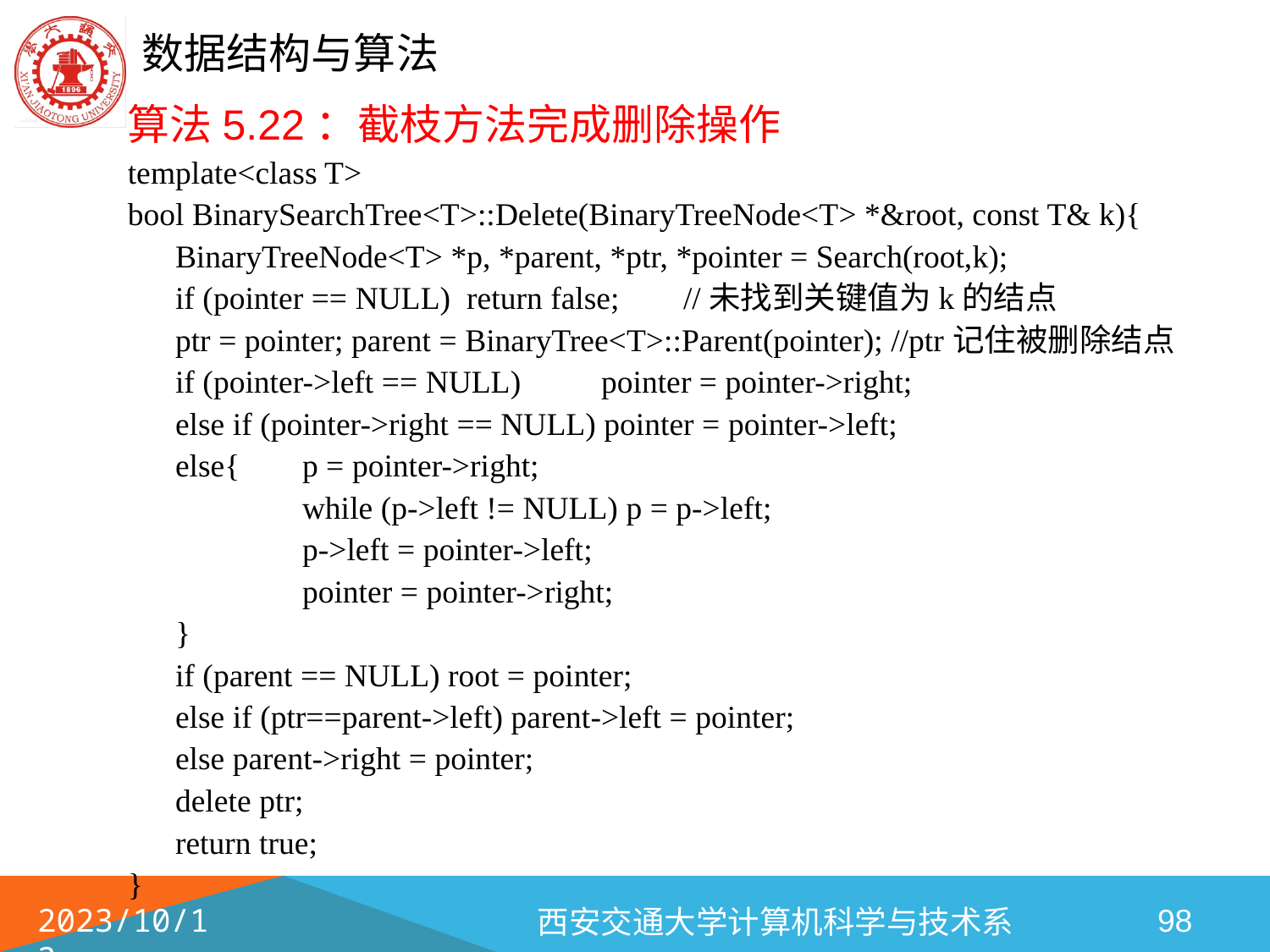

算法5.22：截枝方法完成删除操作
template<class T>
bool BinarySearchTree<T>::Delete(BinaryTreeNode<T> *&root, const T& k){
	BinaryTreeNode<T> *p, *parent, *ptr, *pointer = Search(root,k);
	if (pointer == NULL)  return false; 	//未找到关键值为k的结点
	ptr = pointer; parent = BinaryTree<T>::Parent(pointer); //ptr记住被删除结点
	if (pointer->left == NULL)          pointer = pointer->right;
	else if (pointer->right == NULL) pointer = pointer->left;
	else{	p = pointer->right;
		while (p->left != NULL) p = p->left;
		p->left = pointer->left;
		pointer = pointer->right;
	}
	if (parent == NULL) root = pointer;
	else if (ptr==parent->left) parent->left = pointer;
	else parent->right = pointer;
	delete ptr;
	return true;
}